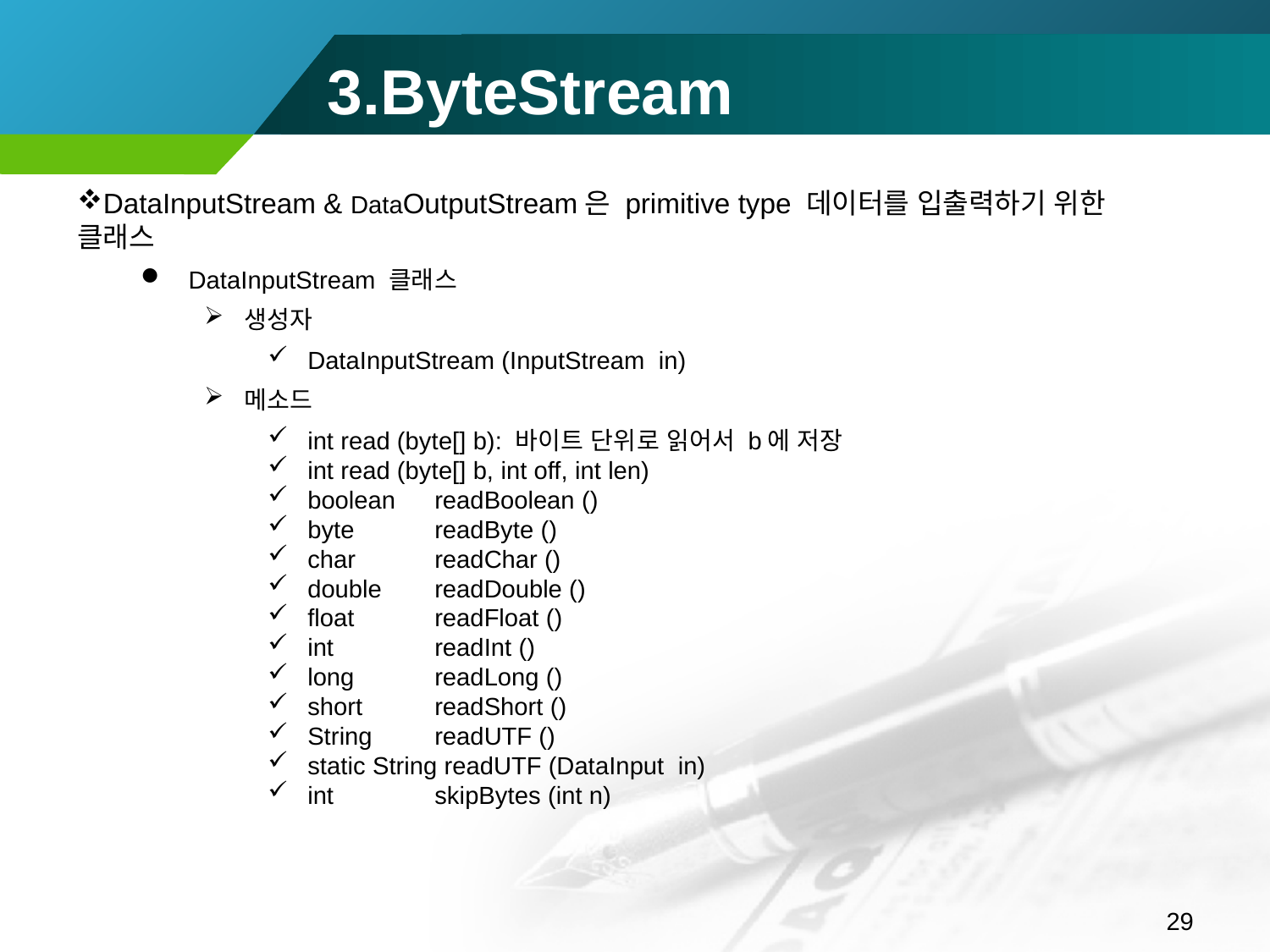

3.ByteStream
DataInputStream & DataOutputStream은 primitive type 데이터를 입출력하기 위한 클래스
DataInputStream 클래스
생성자
DataInputStream (InputStream  in)
메소드
int read (byte[] b): 바이트 단위로 읽어서 b에 저장
int read (byte[] b, int off, int len)
boolean	readBoolean ()
byte	readByte ()
char	readChar ()
double	readDouble ()
float	readFloat ()
int	readInt ()
long	readLong ()
short	readShort ()
String	readUTF ()
static String readUTF (DataInput  in)
int	skipBytes (int n)
29